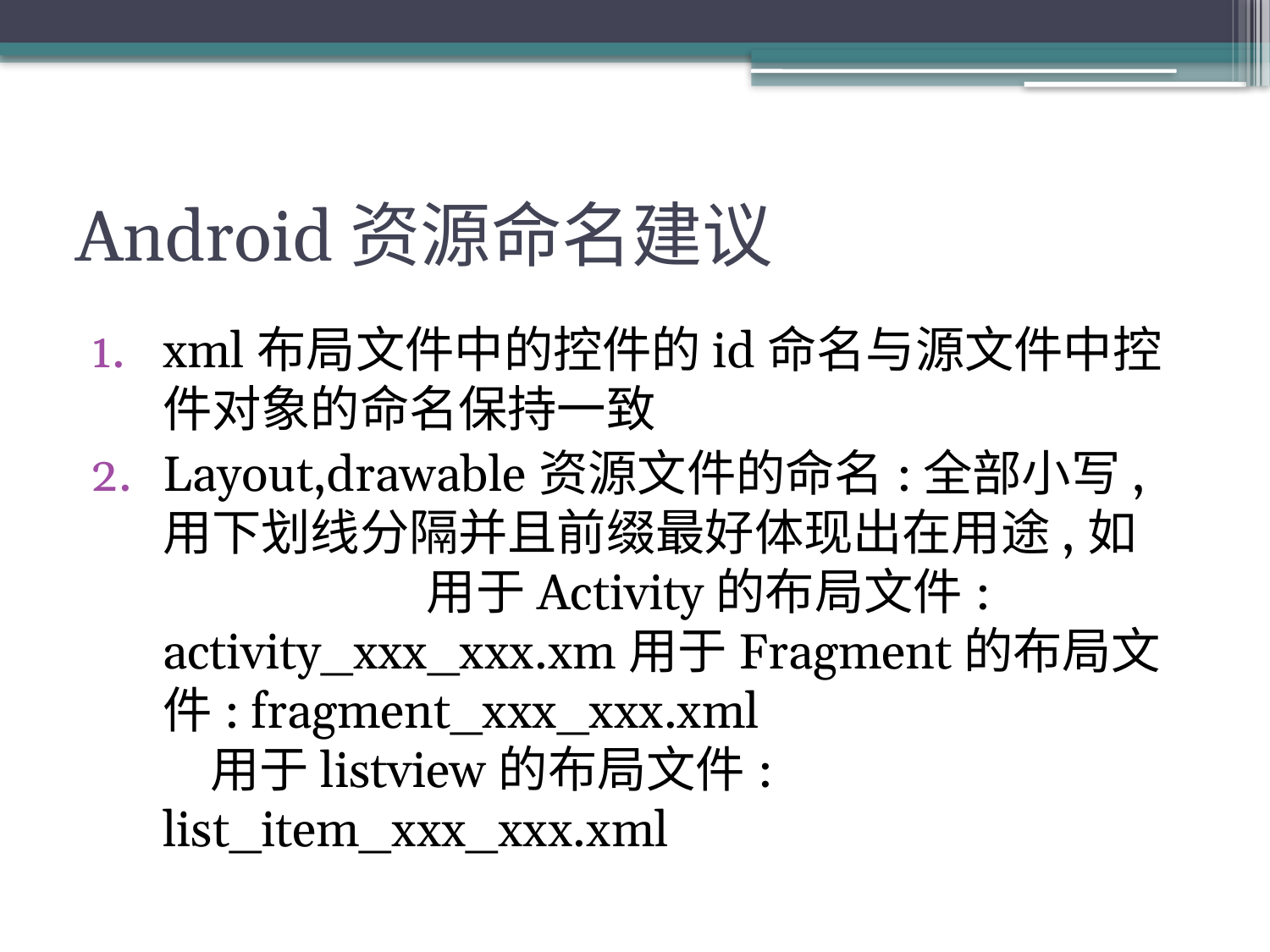

# Android资源命名建议
xml布局文件中的控件的id命名与源文件中控件对象的命名保持一致
Layout,drawable资源文件的命名:全部小写,用下划线分隔并且前缀最好体现出在用途,如                              用于Activity的布局文件: activity_xxx_xxx.xm用于Fragment的布局文件: fragment_xxx_xxx.xml                                        用于listview的布局文件:  list_item_xxx_xxx.xml